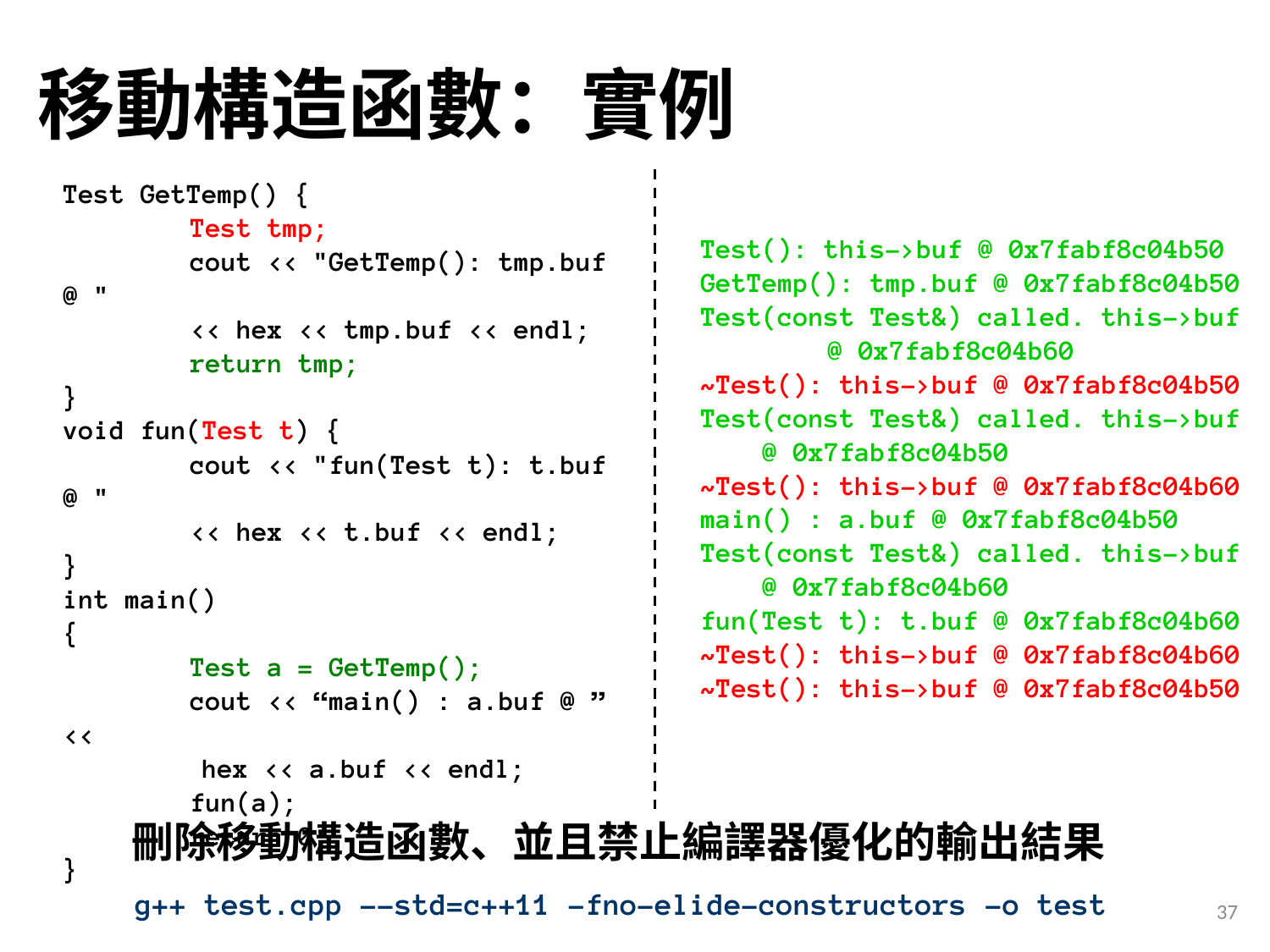

# 移動構造函數：實例
Test GetTemp() {
	Test tmp;
	cout << "GetTemp(): tmp.buf @ "
	<< hex << tmp.buf << endl;
	return tmp;
}
void fun(Test t) {
	cout << "fun(Test t): t.buf @ "
	<< hex << t.buf << endl;
}
int main()
{
	Test a = GetTemp();
	cout << “main() : a.buf @ ” <<
         hex << a.buf << endl;
	fun(a);
	return 0;
}
Test(): this->buf @ 0x7fabf8c04b50
GetTemp(): tmp.buf @ 0x7fabf8c04b50
Test(const Test&) called. this->buf
	@ 0x7fabf8c04b60
~Test(): this->buf @ 0x7fabf8c04b50
Test(const Test&) called. this->buf
    @ 0x7fabf8c04b50
~Test(): this->buf @ 0x7fabf8c04b60
main() : a.buf @ 0x7fabf8c04b50
Test(const Test&) called. this->buf
    @ 0x7fabf8c04b60
fun(Test t): t.buf @ 0x7fabf8c04b60
~Test(): this->buf @ 0x7fabf8c04b60
~Test(): this->buf @ 0x7fabf8c04b50
刪除移動構造函數、並且禁止編譯器優化的輸出結果
g++ test.cpp --std=c++11 -fno-elide-constructors -o test
37